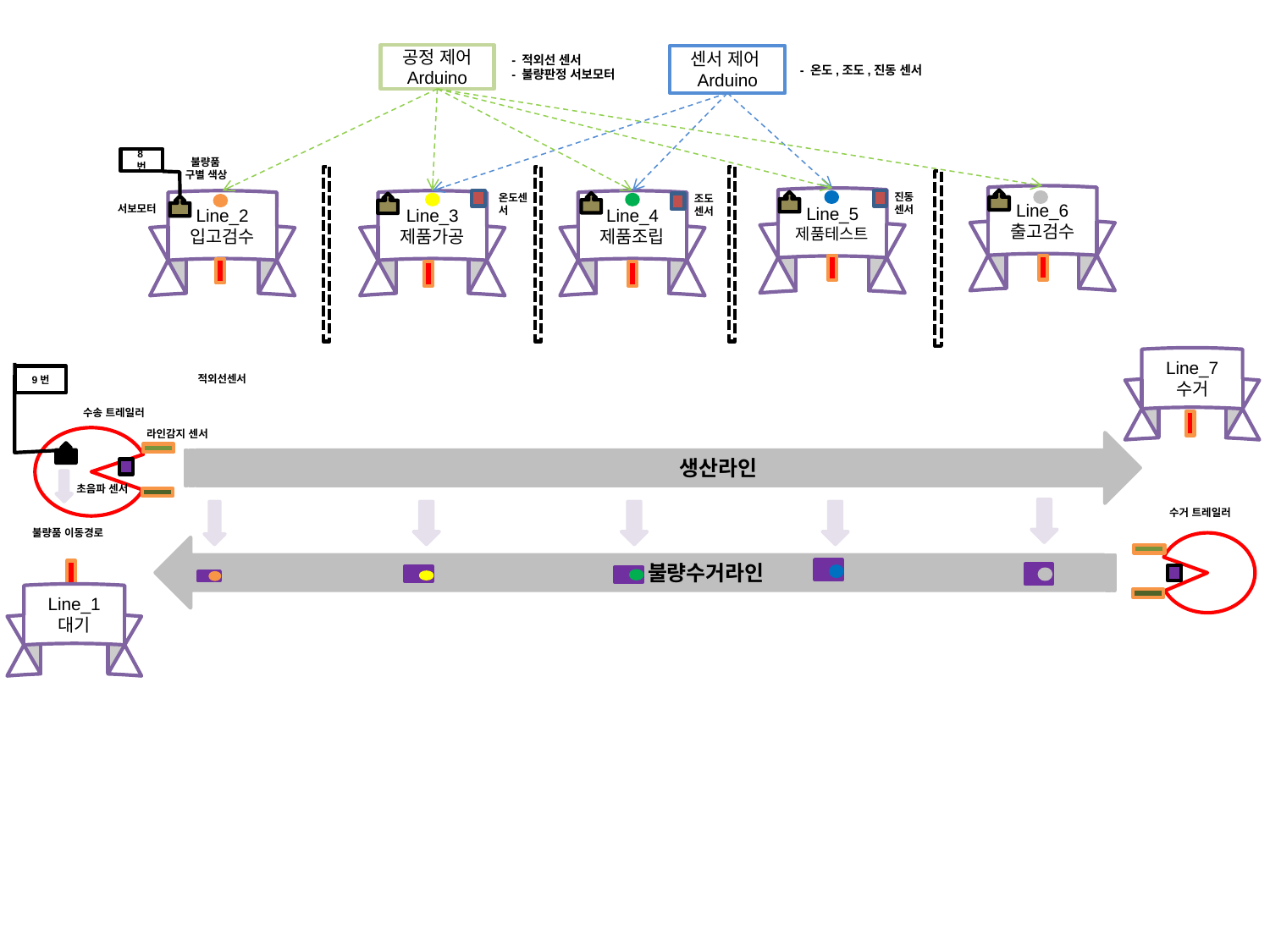

공정 제어
Arduino
센서 제어Arduino
- 적외선 센서
- 불량판정 서보모터
- 온도,조도,진동 센서
8번
 불량품
구별 색상

Line_6
출고검수
Line_5
제품테스트
Line_2
입고검수
Line_3
제품가공
Line_4
제품조립

진동
센서
온도센서
조도
센서

서보모터

Line_7
수거
적외선센서
9번
수송 트레일러

라인감지 센서
                   생산라인

초음파 센서

수거 트레일러

불량품 이동경로

                      불량수거라인

Line_1
대기